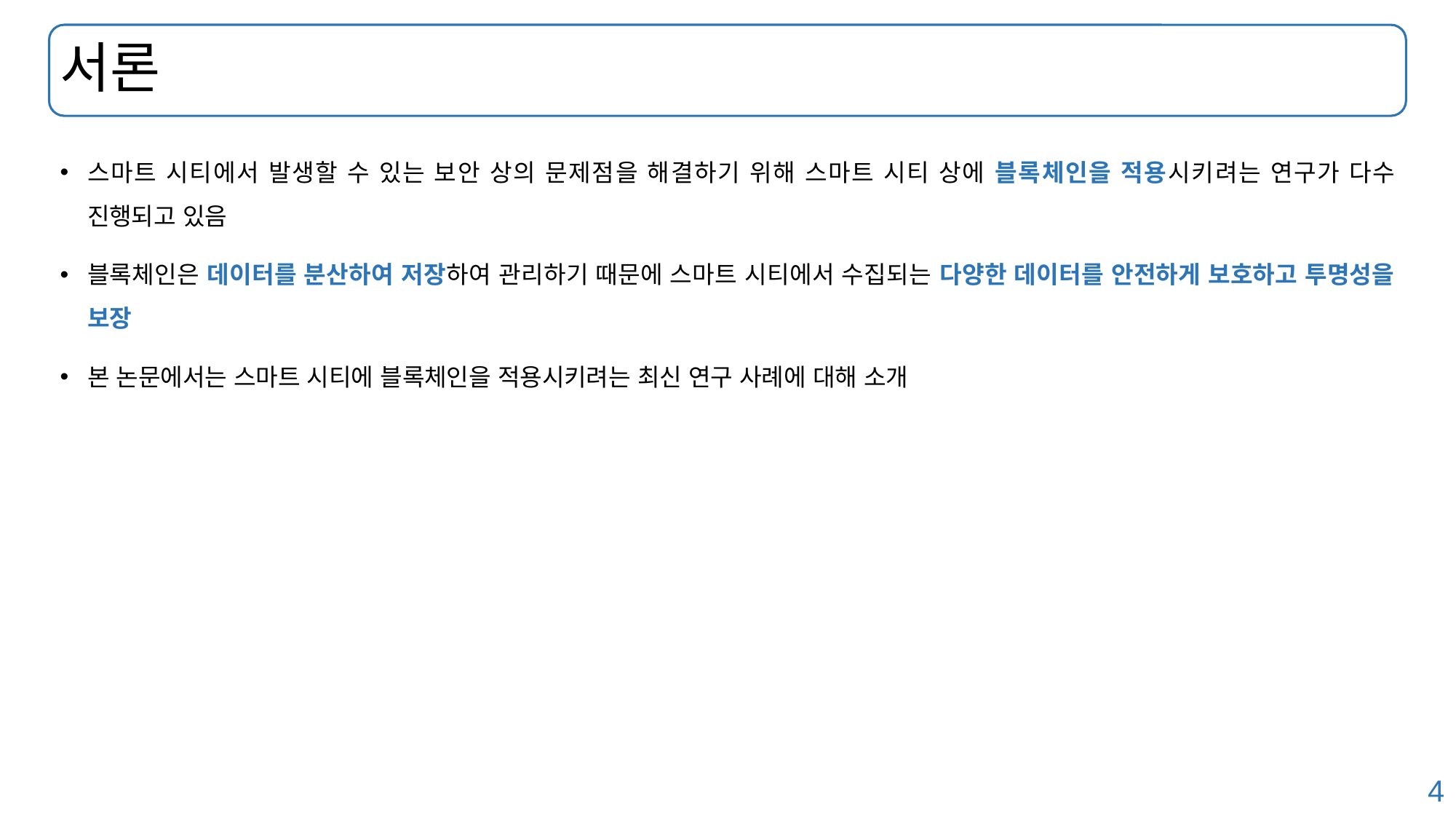

# 서론
스마트 시티에서 발생할 수 있는 보안 상의 문제점을 해결하기 위해 스마트 시티 상에 블록체인을 적용시키려는 연구가 다수 진행되고 있음
블록체인은 데이터를 분산하여 저장하여 관리하기 때문에 스마트 시티에서 수집되는 다양한 데이터를 안전하게 보호하고 투명성을 보장
본 논문에서는 스마트 시티에 블록체인을 적용시키려는 최신 연구 사례에 대해 소개